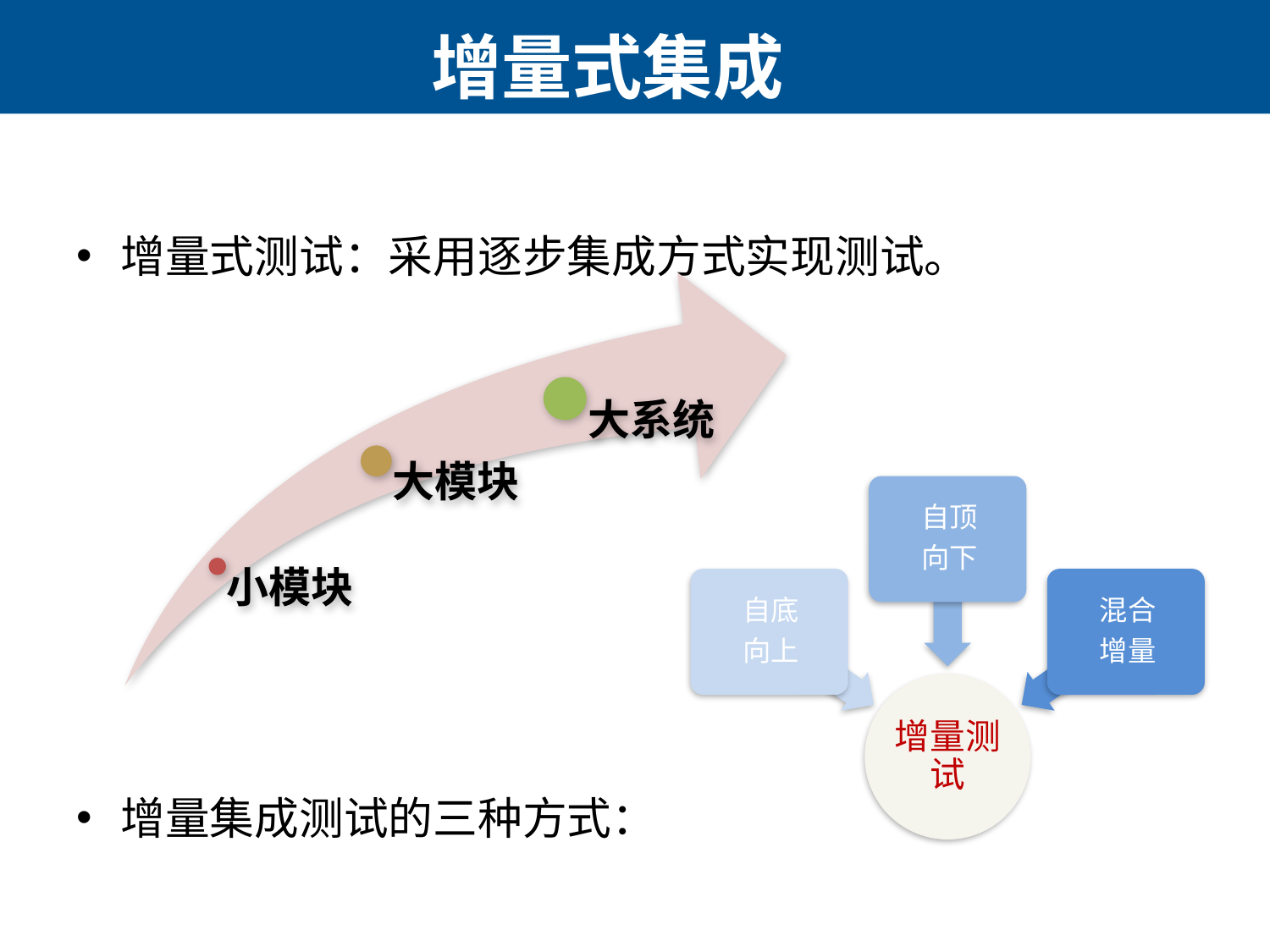

# 增量式集成
增量式测试：采用逐步集成方式实现测试。

增量集成测试的三种方式：
小模块
大模块
大系统
增量测试
自底
向上
自顶
向下
混合
增量